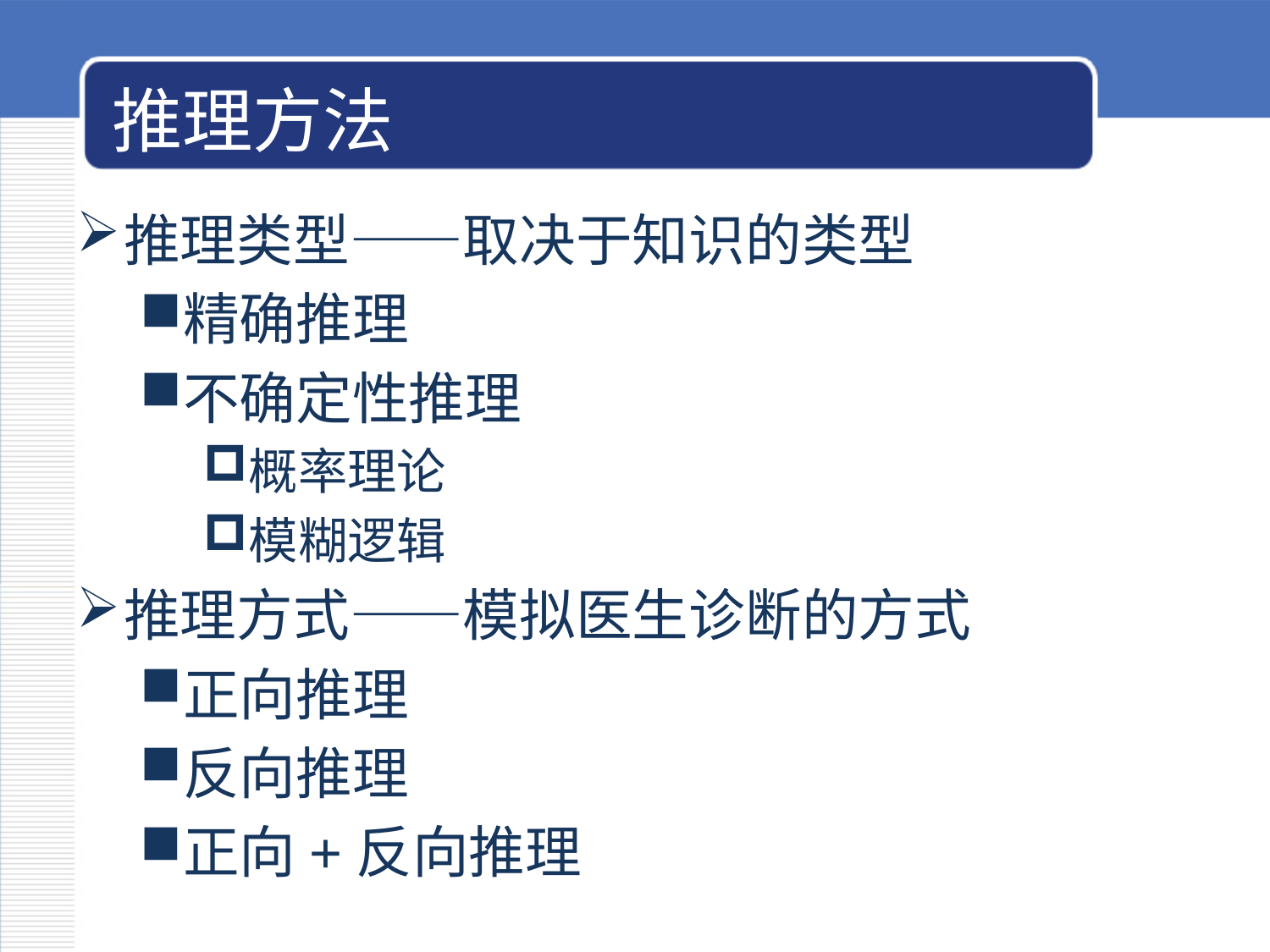

# 推理方法
推理类型——取决于知识的类型
精确推理
不确定性推理
概率理论
模糊逻辑
推理方式——模拟医生诊断的方式
正向推理
反向推理
正向+反向推理